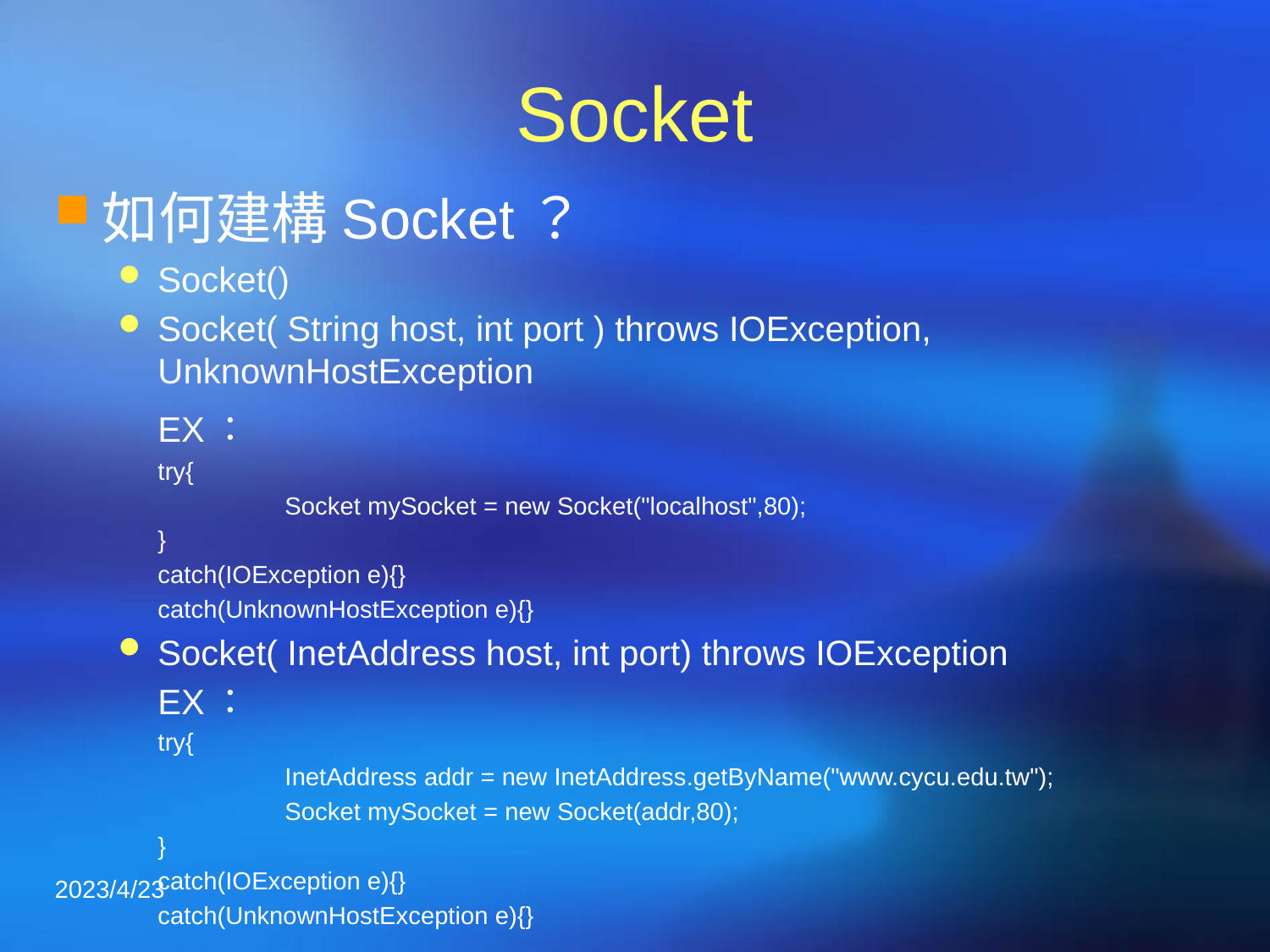

# Socket
如何建構Socket？
Socket()
Socket( String host, int port ) throws IOException, UnknownHostException
	EX：
	try{
		Socket mySocket = new Socket("localhost",80);
	}
	catch(IOException e){}
	catch(UnknownHostException e){}
Socket( InetAddress host, int port) throws IOException
	EX：
	try{
		InetAddress addr = new InetAddress.getByName("www.cycu.edu.tw");
		Socket mySocket = new Socket(addr,80);
	}
	catch(IOException e){}
	catch(UnknownHostException e){}
2023/4/23